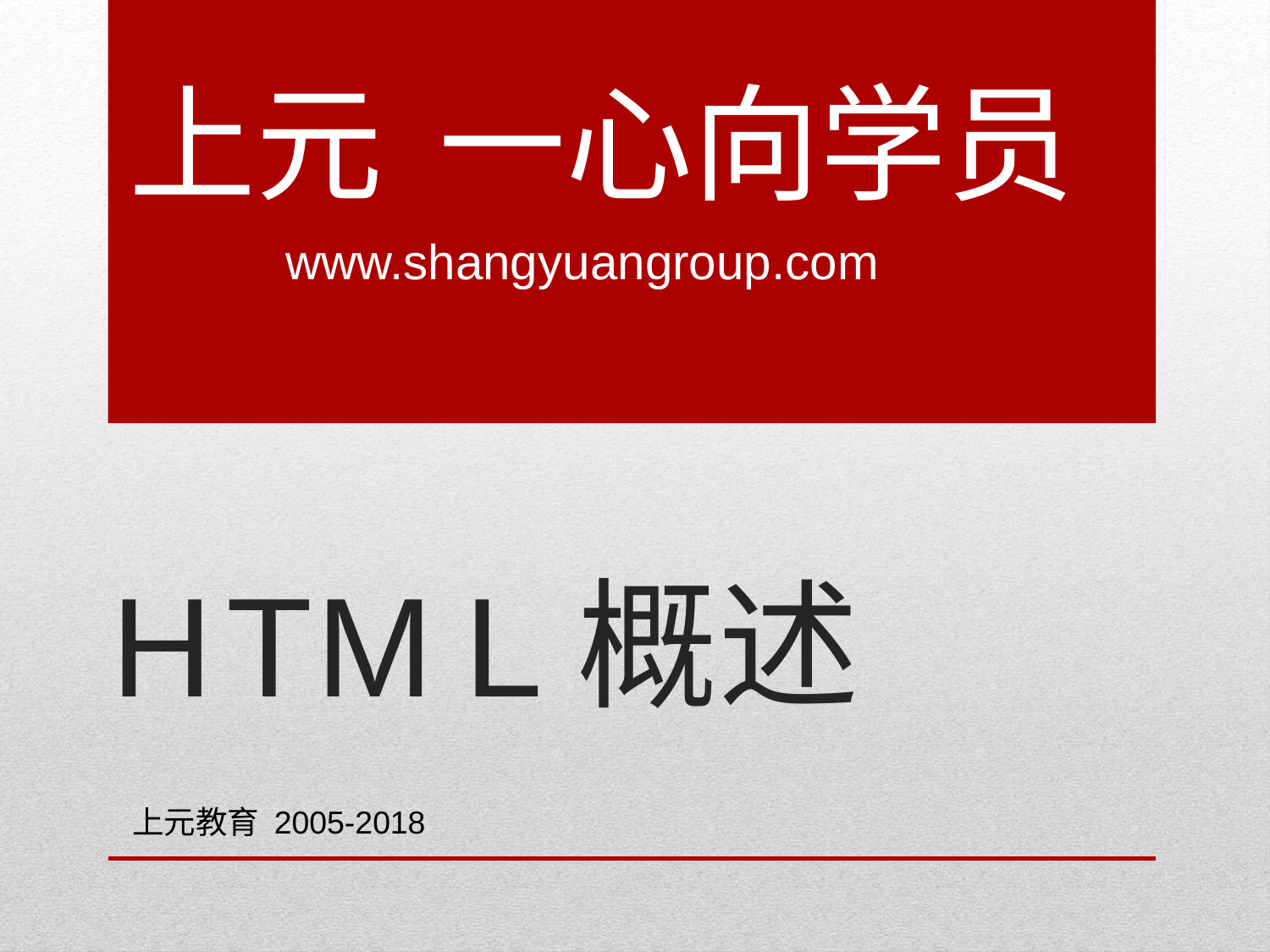

# 上元  一心向学员 www.shangyuangroup.com
HTML概述

上元教育 2005-2018